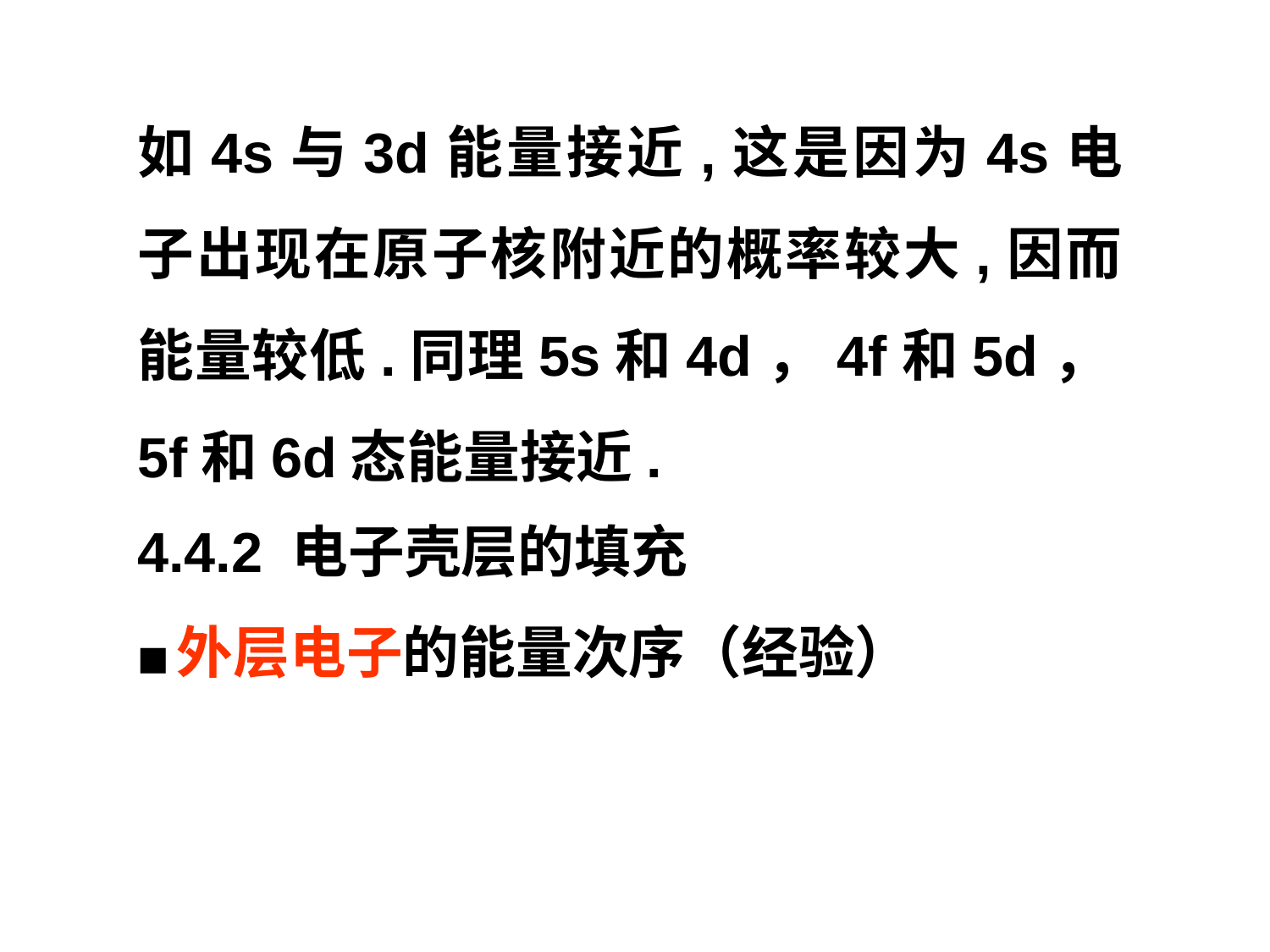

如4s与3d能量接近,这是因为4s电子出现在原子核附近的概率较大,因而能量较低.同理5s和4d，4f和5d，5f和6d态能量接近.
4.4.2 电子壳层的填充
■外层电子的能量次序（经验）